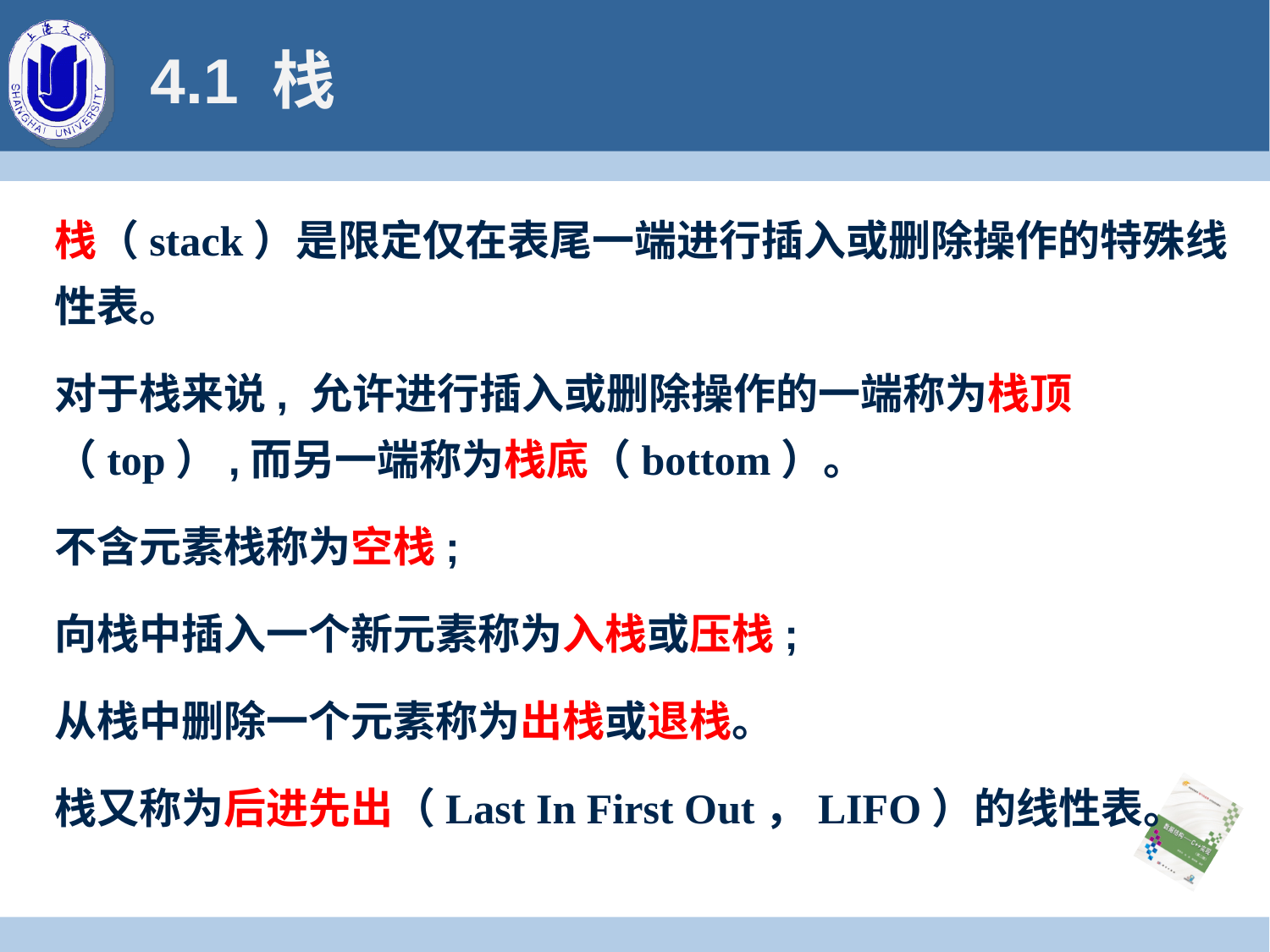

# 4.1 栈
栈（stack）是限定仅在表尾一端进行插入或删除操作的特殊线性表。
对于栈来说, 允许进行插入或删除操作的一端称为栈顶（top）,而另一端称为栈底（bottom）。
不含元素栈称为空栈;
向栈中插入一个新元素称为入栈或压栈;
从栈中删除一个元素称为出栈或退栈。
栈又称为后进先出（Last In First Out，LIFO）的线性表。